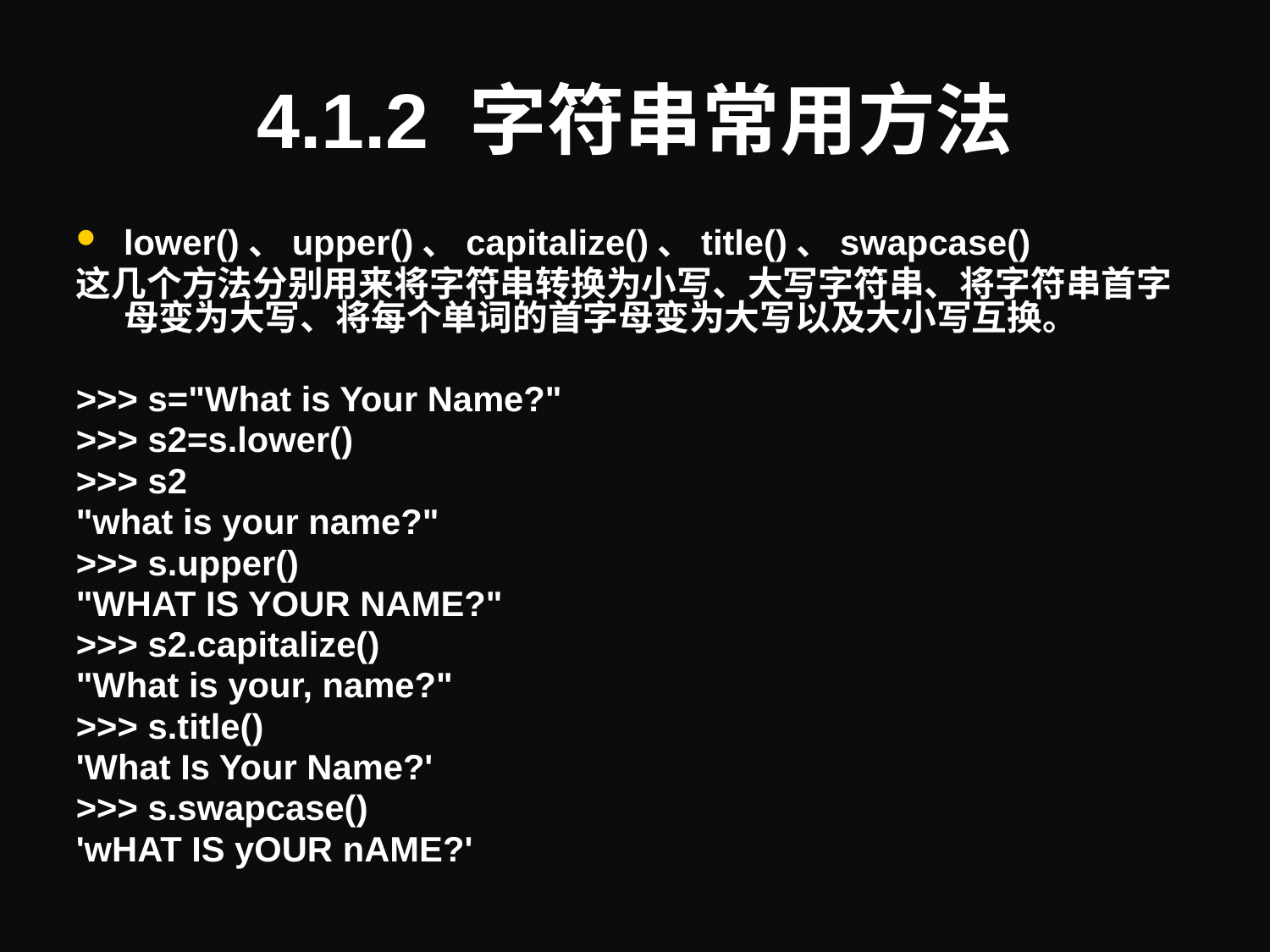

# 4.1.2 字符串常用方法
lower()、upper()、capitalize()、title()、swapcase()
这几个方法分别用来将字符串转换为小写、大写字符串、将字符串首字母变为大写、将每个单词的首字母变为大写以及大小写互换。

>>> s="What is Your Name?"
>>> s2=s.lower()
>>> s2
"what is your name?"
>>> s.upper()
"WHAT IS YOUR NAME?"
>>> s2.capitalize()
"What is your, name?"
>>> s.title()
'What Is Your Name?'
>>> s.swapcase()
'wHAT IS yOUR nAME?'